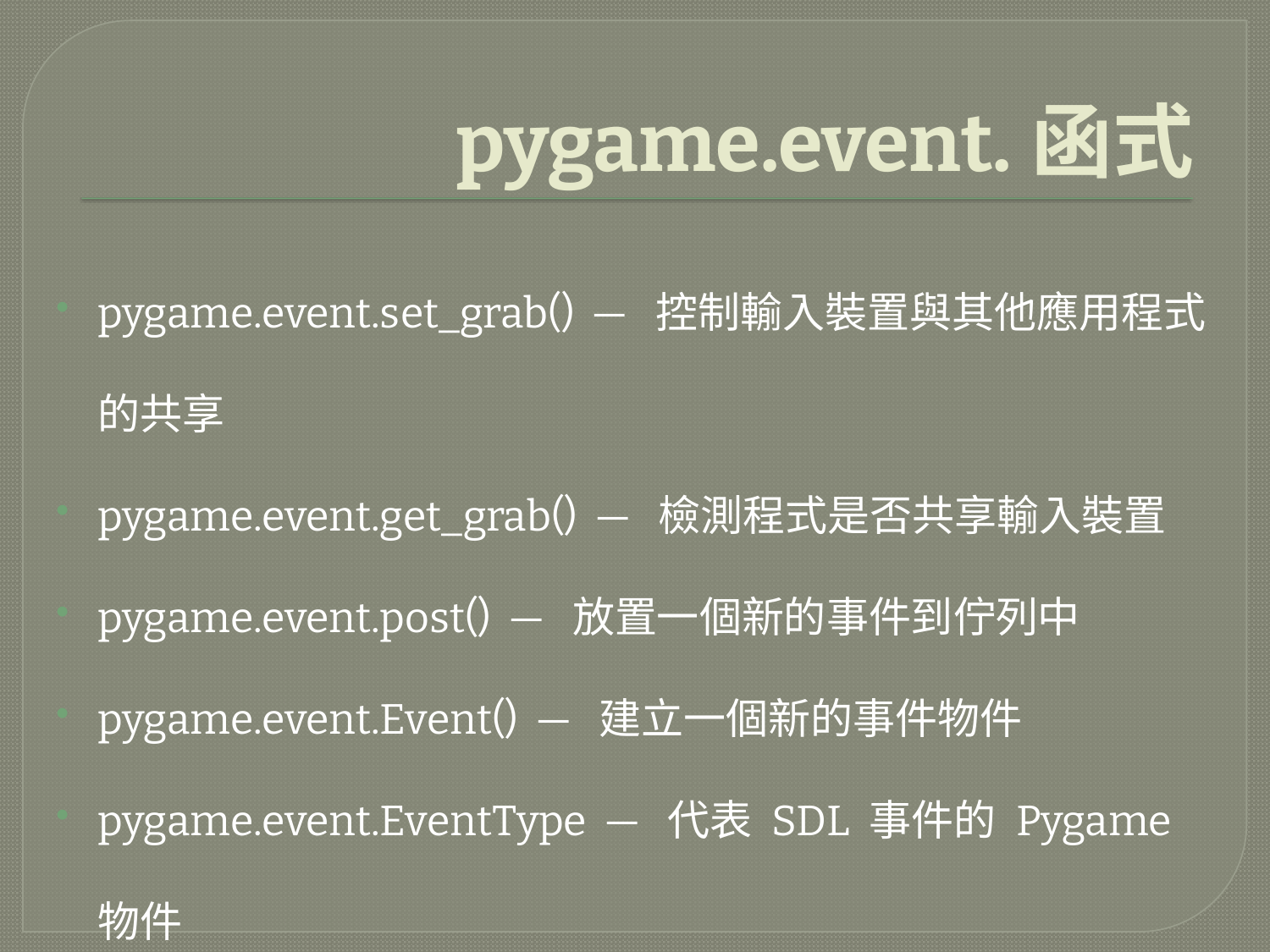

# pygame.event.函式
pygame.event.set_grab()  —  控制輸入裝置與其他應用程式的共享
pygame.event.get_grab()  —  檢測程式是否共享輸入裝置
pygame.event.post()  —  放置一個新的事件到佇列中
pygame.event.Event()  —  建立一個新的事件物件
pygame.event.EventType  —  代表 SDL 事件的 Pygame 物件